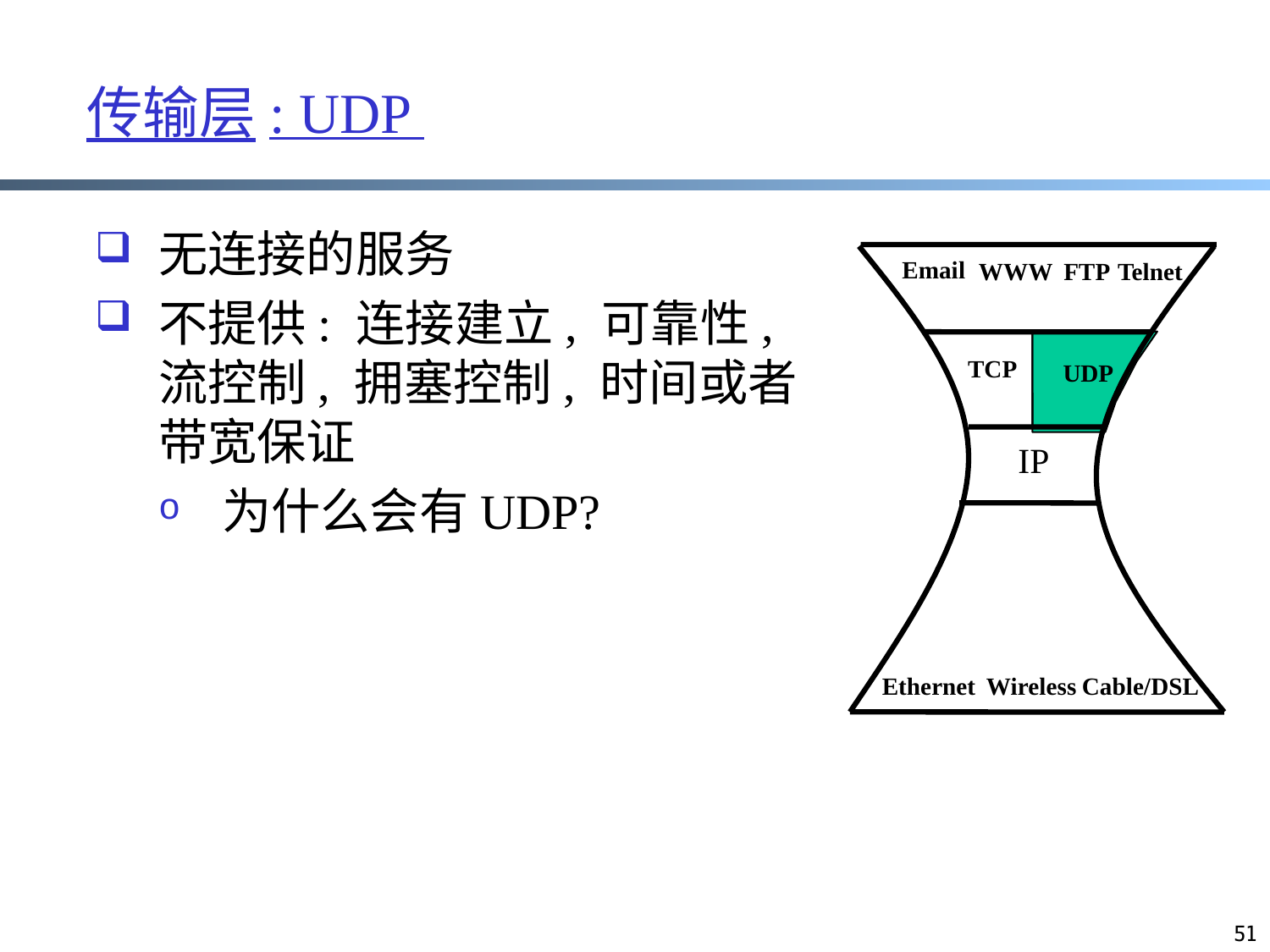

传输层: UDP
无连接的服务
不提供: 连接建立, 可靠性, 流控制, 拥塞控制, 时间或者带宽保证
为什么会有UDP?

Email
WWW
FTP
Telnet

TCP
UDP

IP

Ethernet
Wireless
Cable/DSL

51